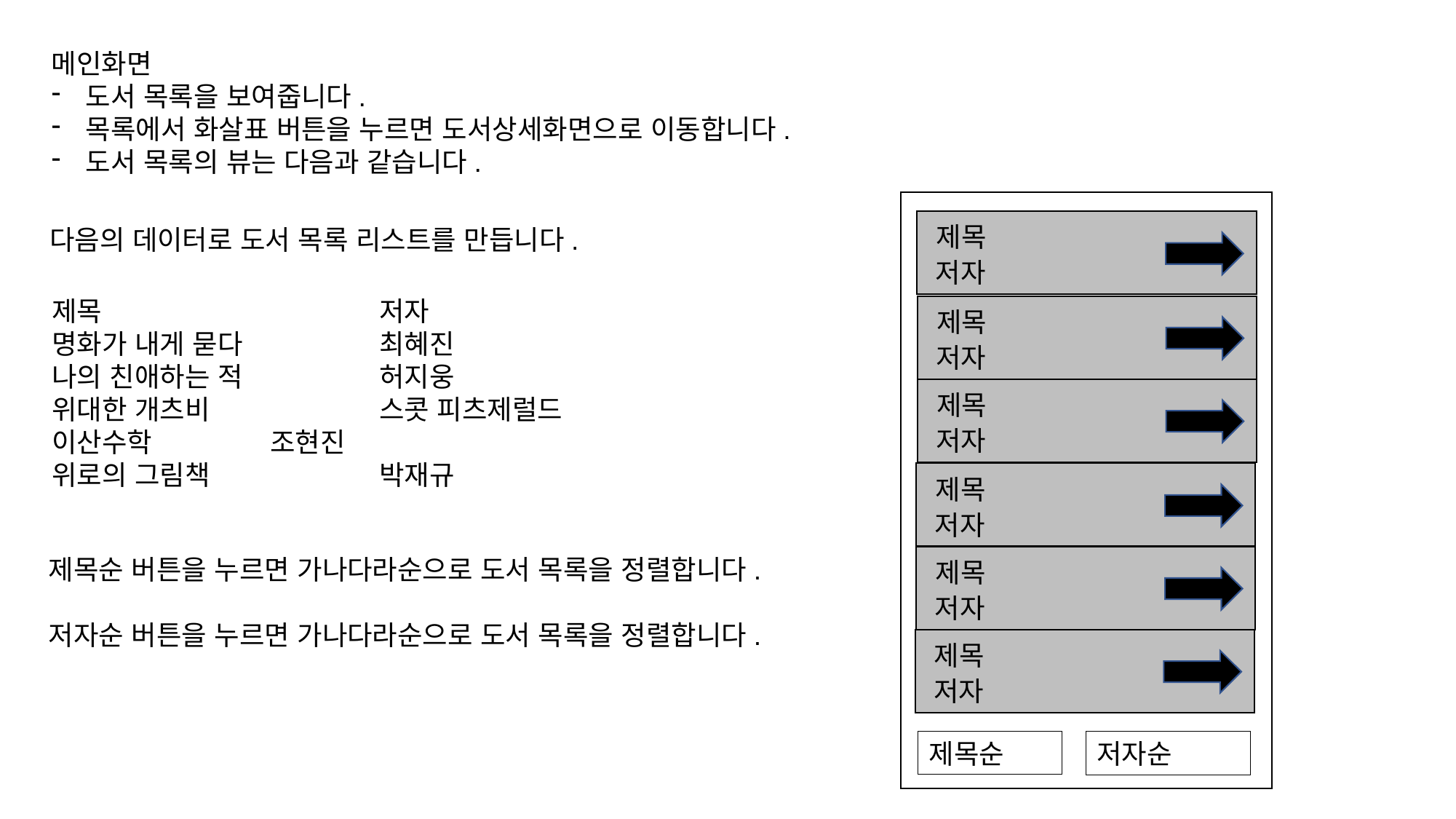

메인화면
도서 목록을 보여줍니다.
목록에서 화살표 버튼을 누르면 도서상세화면으로 이동합니다.
도서 목록의 뷰는 다음과 같습니다.

제목
다음의 데이터로 도서 목록 리스트를 만듭니다.

저자
제목			저자
명화가 내게 묻다		최혜진
나의 친애하는 적		허지웅
위대한 개츠비		스콧 피츠제럴드
이산수학		조현진
위로의 그림책		박재규

제목

저자

제목

저자

제목

저자

제목순 버튼을 누르면 가나다라순으로 도서 목록을 정렬합니다.

저자순 버튼을 누르면 가나다라순으로 도서 목록을 정렬합니다.
제목

저자

제목

저자
제목순
저자순